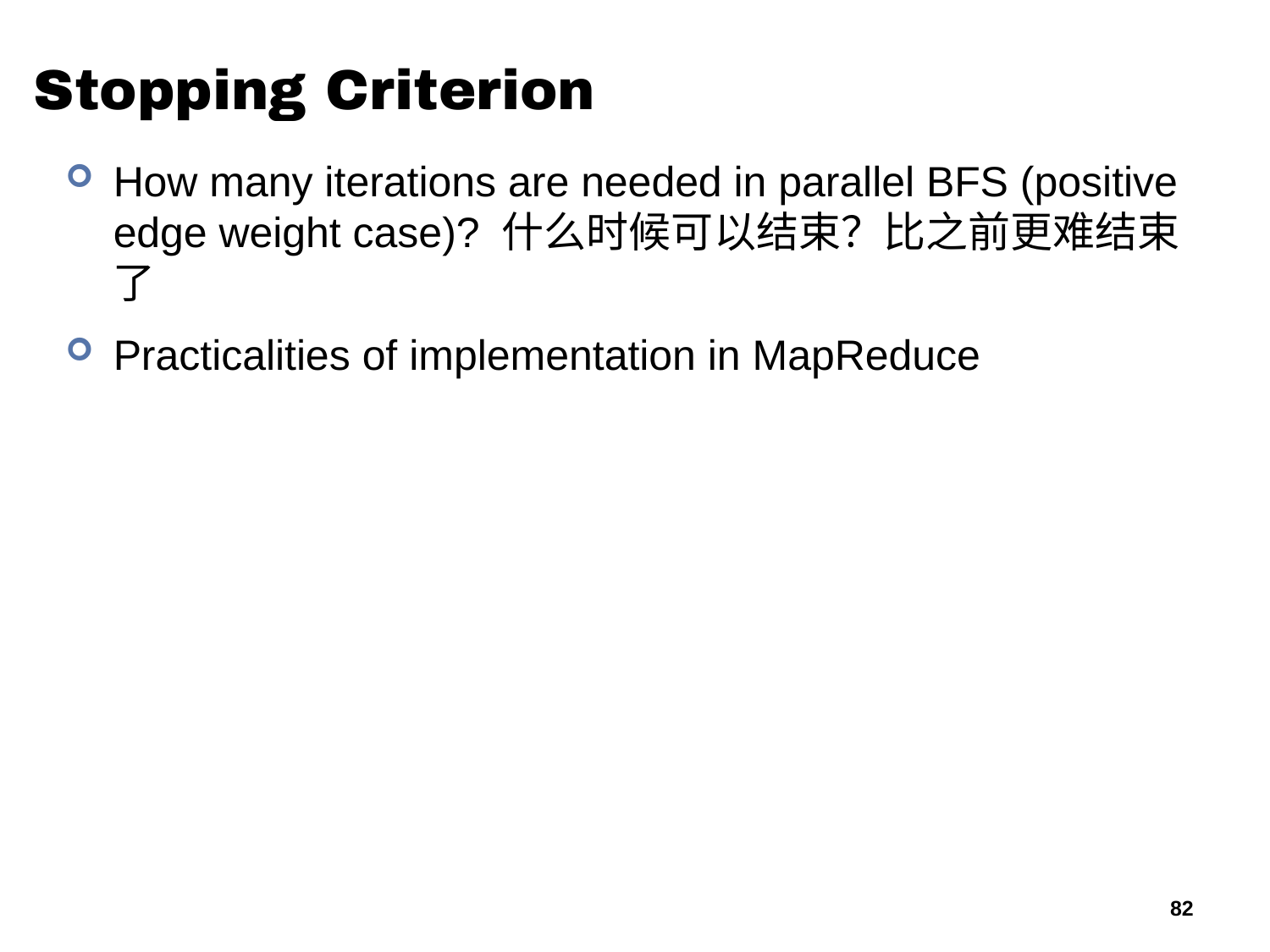

# Stopping Criterion
How many iterations are needed in parallel BFS (positive edge weight case)? 什么时候可以结束？比之前更难结束了
Practicalities of implementation in MapReduce

82